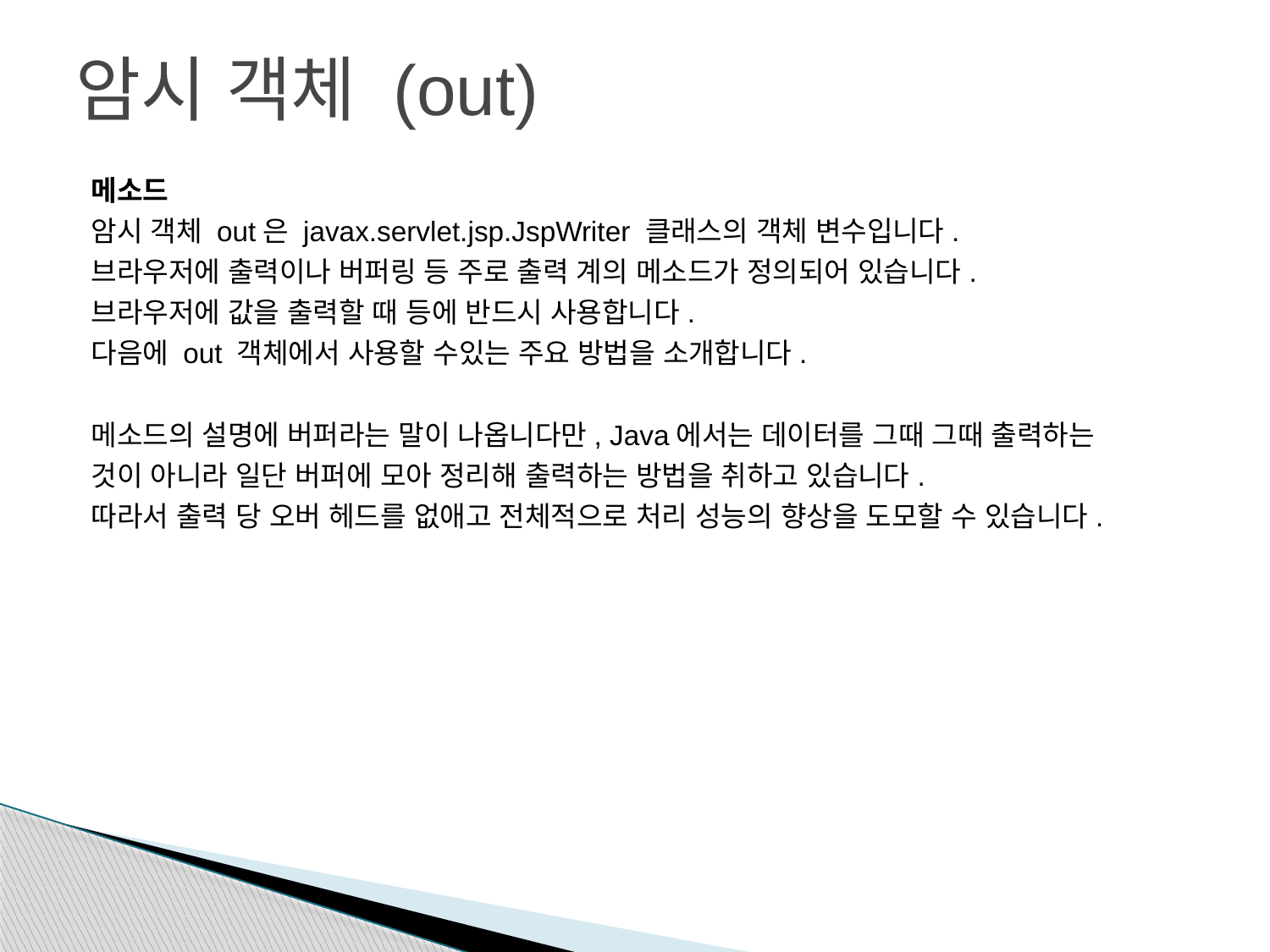

# 암시 객체 (out)
메소드
암시 객체 out은 javax.servlet.jsp.JspWriter 클래스의 객체 변수입니다.
브라우저에 출력이나 버퍼링 등 주로 출력 계의 메소드가 정의되어 있습니다.
브라우저에 값을 출력할 때 등에 반드시 사용합니다.
다음에 out 객체에서 사용할 수있는 주요 방법을 소개합니다.

메소드의 설명에 버퍼라는 말이 나옵니다만, Java에서는 데이터를 그때 그때 출력하는
것이 아니라 일단 버퍼에 모아 정리해 출력하는 방법을 취하고 있습니다.
따라서 출력 당 오버 헤드를 없애고 전체적으로 처리 성능의 향상을 도모할 수 있습니다.